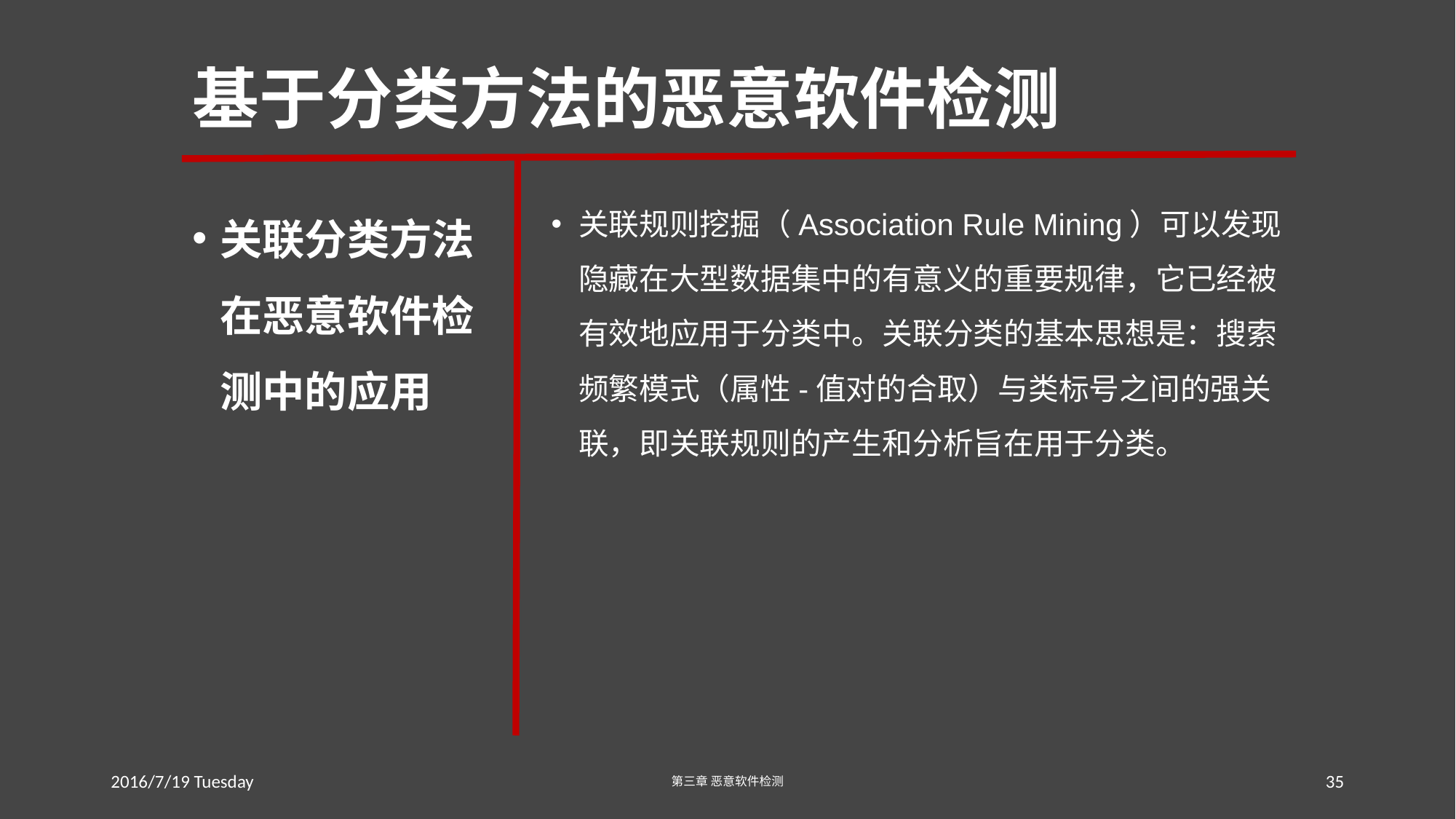

# 基于分类方法的恶意软件检测
关联分类方法在恶意软件检测中的应用
关联规则挖掘（Association Rule Mining）可以发现隐藏在大型数据集中的有意义的重要规律，它已经被有效地应用于分类中。关联分类的基本思想是：搜索频繁模式（属性-值对的合取）与类标号之间的强关联，即关联规则的产生和分析旨在用于分类。
2016/7/19 Tuesday
第三章 恶意软件检测
35